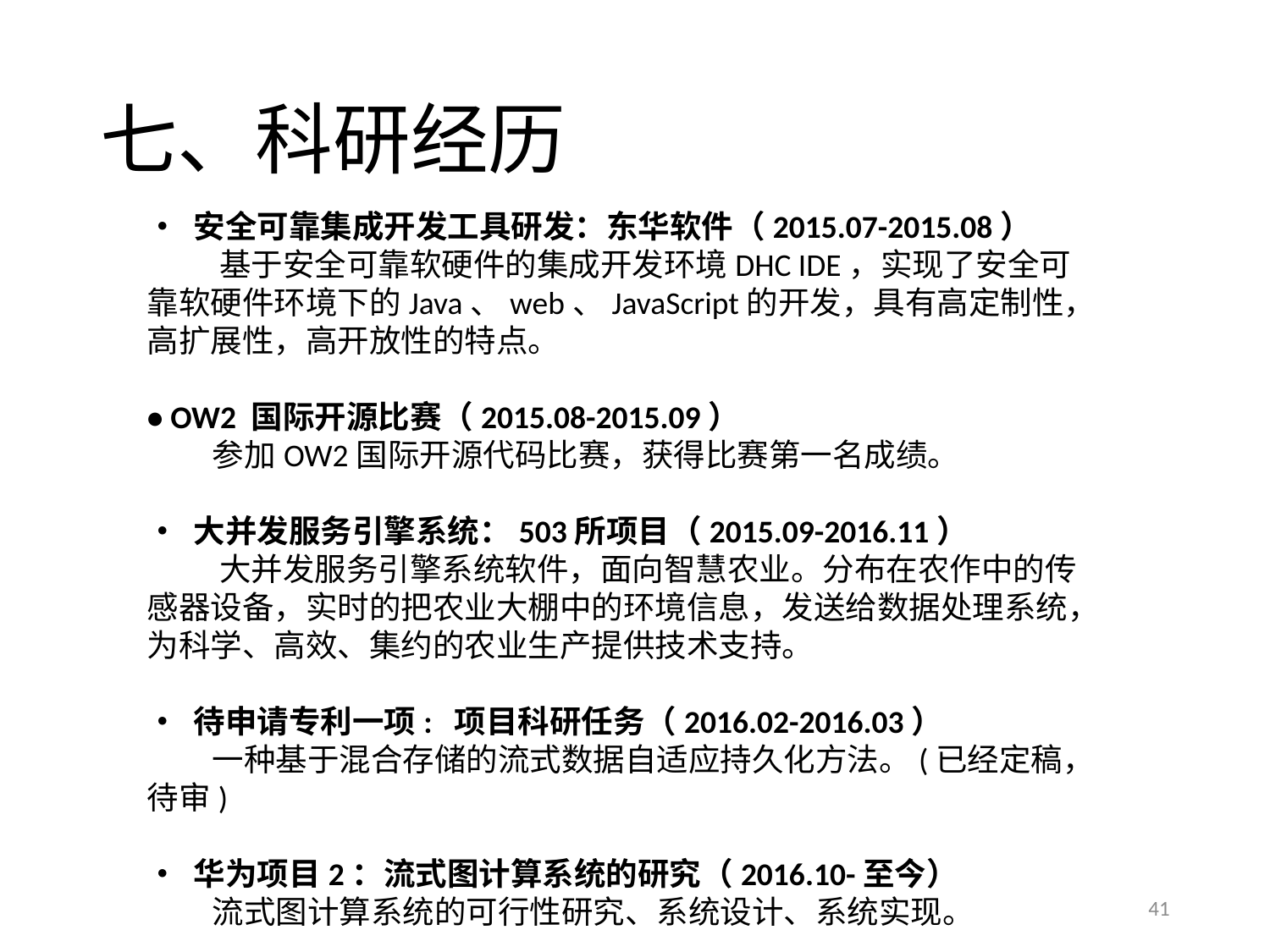

# 七、科研经历
• 安全可靠集成开发工具研发：东华软件（2015.07-2015.08）
         基于安全可靠软硬件的集成开发环境DHC IDE，实现了安全可靠软硬件环境下的Java、web、JavaScript的开发，具有高定制性，高扩展性，高开放性的特点。

• OW2 国际开源比赛（2015.08-2015.09）
        参加OW2国际开源代码比赛，获得比赛第一名成绩。

• 大并发服务引擎系统：503所项目（2015.09-2016.11）
         大并发服务引擎系统软件，面向智慧农业。分布在农作中的传感器设备，实时的把农业大棚中的环境信息，发送给数据处理系统，为科学、高效、集约的农业生产提供技术支持。

• 待申请专利一项:  项目科研任务（2016.02-2016.03）
        一种基于混合存储的流式数据自适应持久化方法。(已经定稿，待审)

• 华为项目2：流式图计算系统的研究（2016.10-至今）
        流式图计算系统的可行性研究、系统设计、系统实现。

41